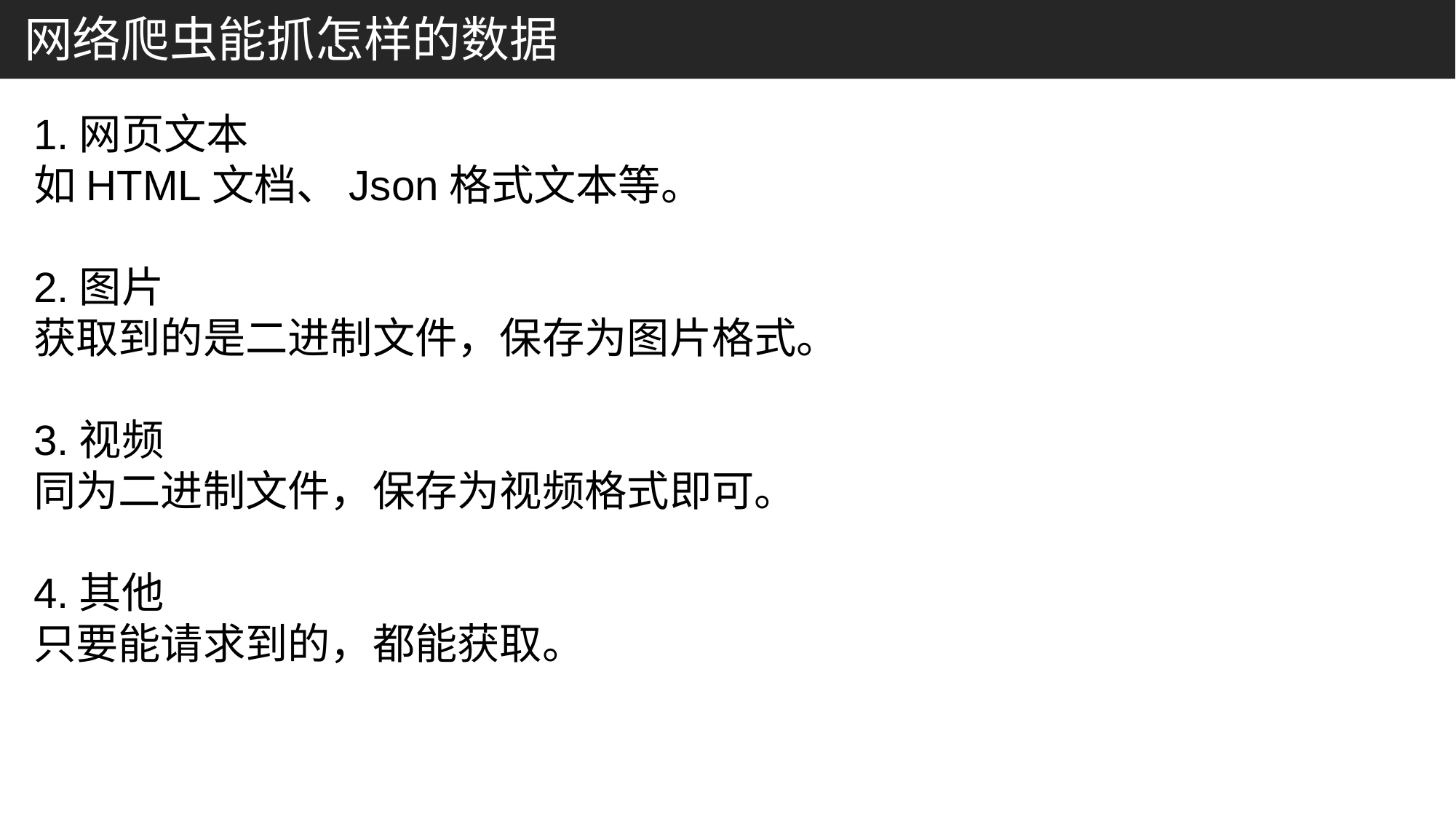

网络爬虫能抓怎样的数据
1.网页文本
如HTML文档、Json格式文本等。

2.图片
获取到的是二进制文件，保存为图片格式。

3.视频
同为二进制文件，保存为视频格式即可。

4.其他
只要能请求到的，都能获取。